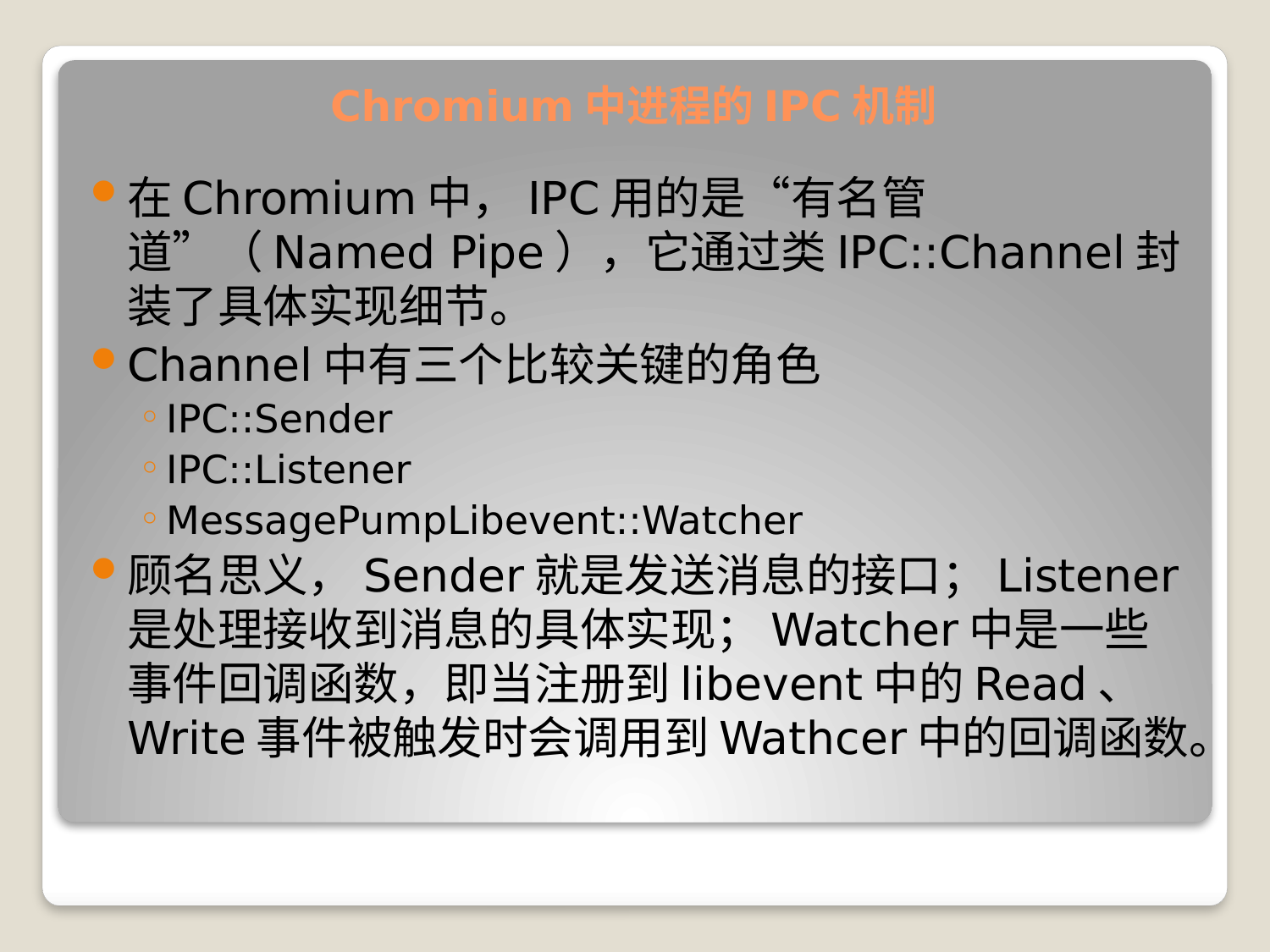

# Chromium中进程的IPC机制
在Chromium中，IPC用的是“有名管道”（Named Pipe），它通过类IPC::Channel封装了具体实现细节。
Channel中有三个比较关键的角色
IPC::Sender
IPC::Listener
MessagePumpLibevent::Watcher
顾名思义，Sender就是发送消息的接口；Listener是处理接收到消息的具体实现；Watcher中是一些事件回调函数，即当注册到libevent中的Read、Write事件被触发时会调用到Wathcer中的回调函数。